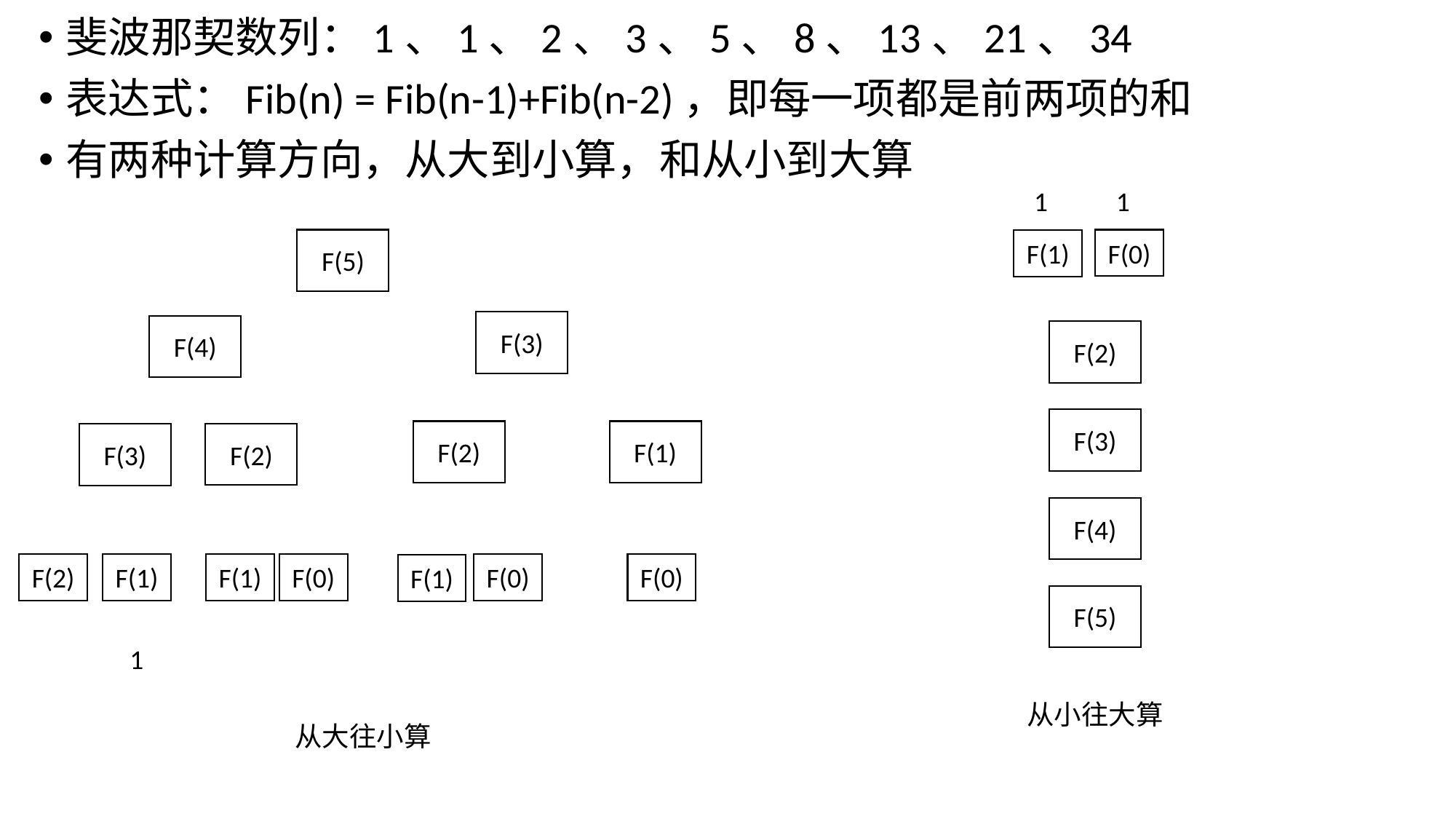

斐波那契数列：1、1、2、3、5、8、13、21、34
表达式：Fib(n) = Fib(n-1)+Fib(n-2)，即每一项都是前两项的和
有两种计算方向，从大到小算，和从小到大算
1
1
F(5)
F(0)
F(1)
F(3)
F(4)
F(2)
F(3)
F(2)
F(1)
F(2)
F(3)
F(4)
F(2)
F(1)
F(1)
F(0)
F(0)
F(0)
F(1)
F(5)
1
从小往大算
从大往小算